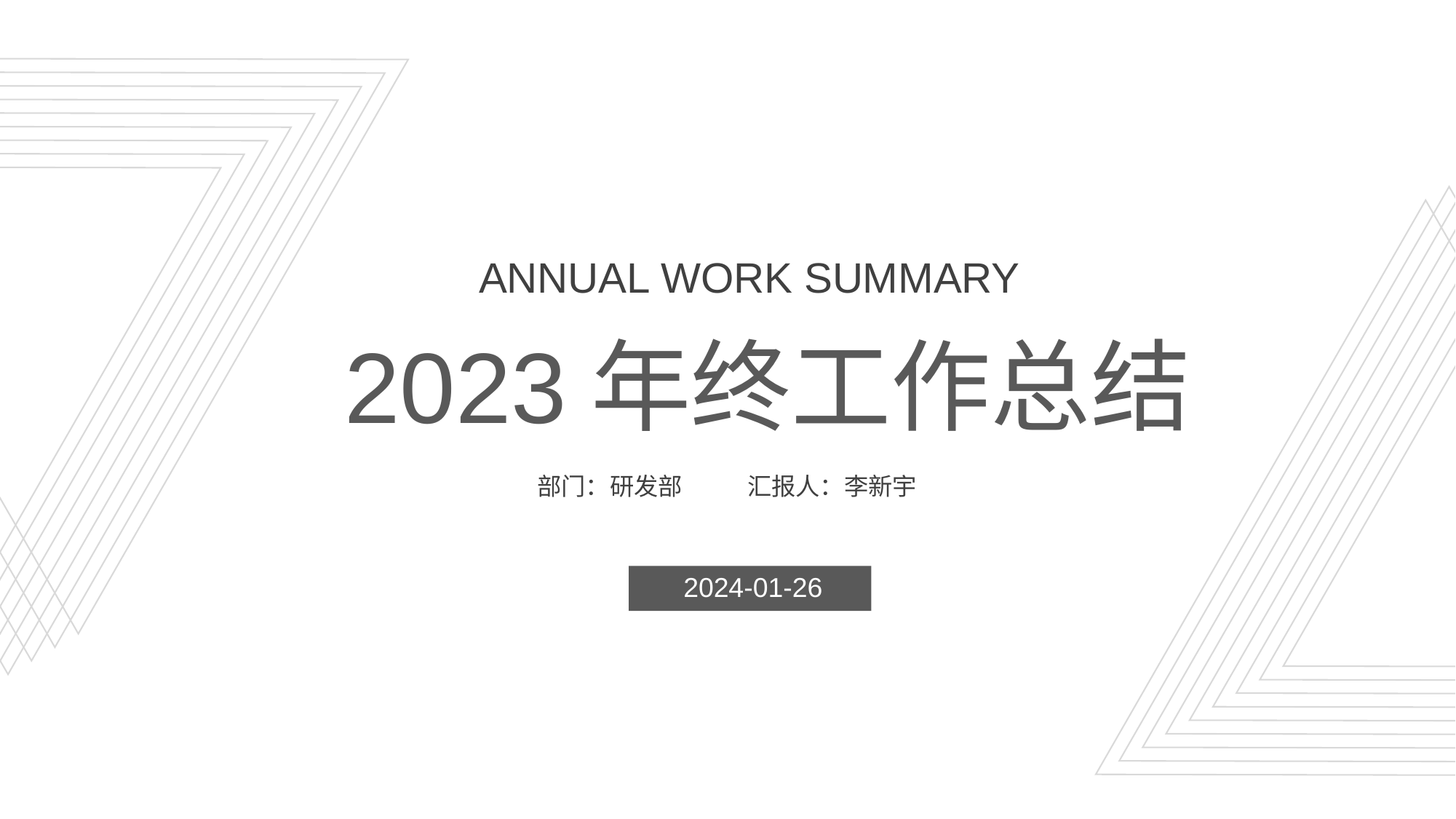

ANNUAL WORK SUMMARY
2023年终工作总结
部门：研发部            汇报人：李新宇
2024-01-26